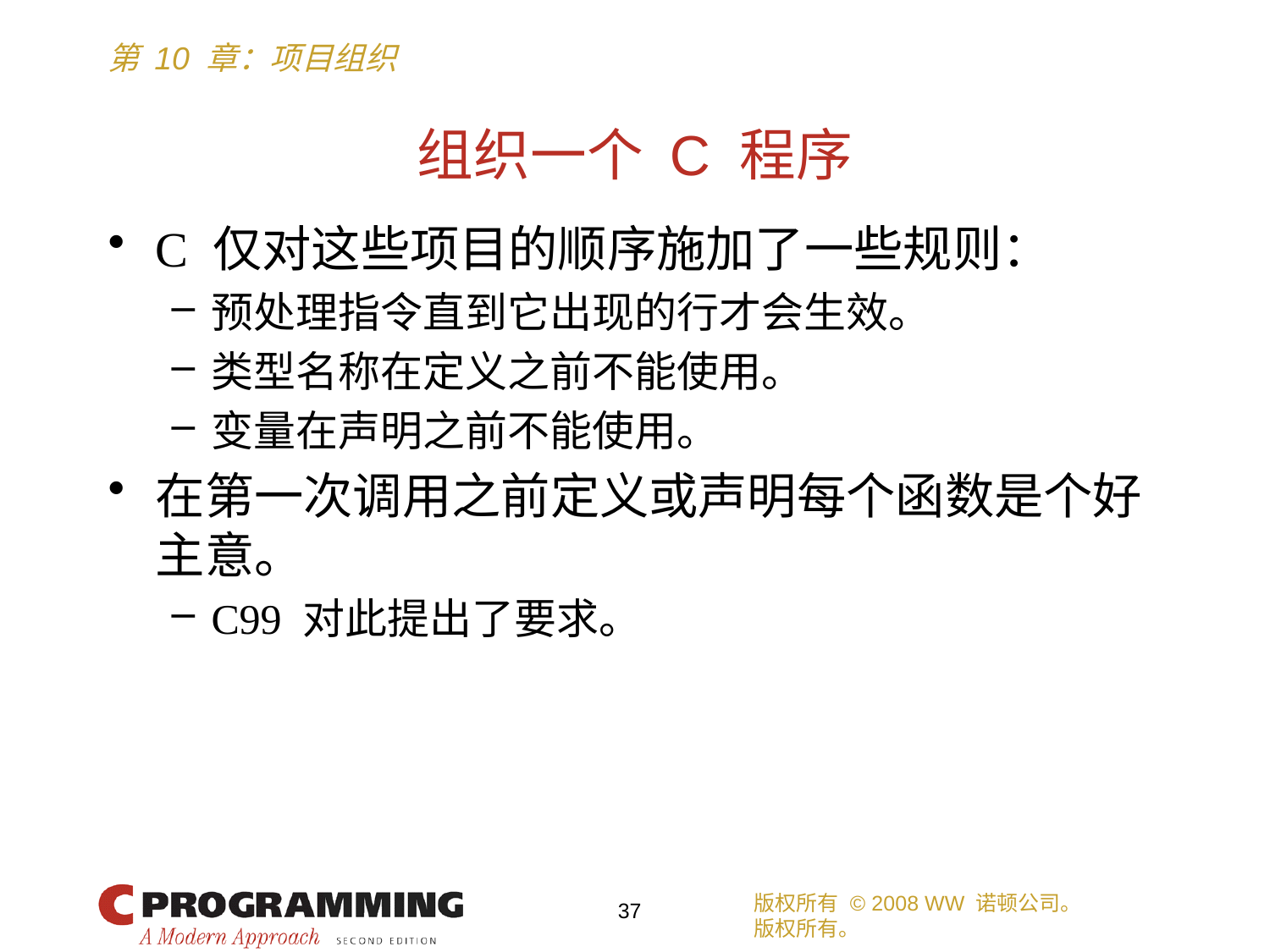

# 组织一个 C 程序
C 仅对这些项目的顺序施加了一些规则：
预处理指令直到它出现的行才会生效。
类型名称在定义之前不能使用。
变量在声明之前不能使用。
在第一次调用之前定义或声明每个函数是个好主意。
C99 对此提出了要求。
版权所有 © 2008 WW 诺顿公司。
版权所有。
37